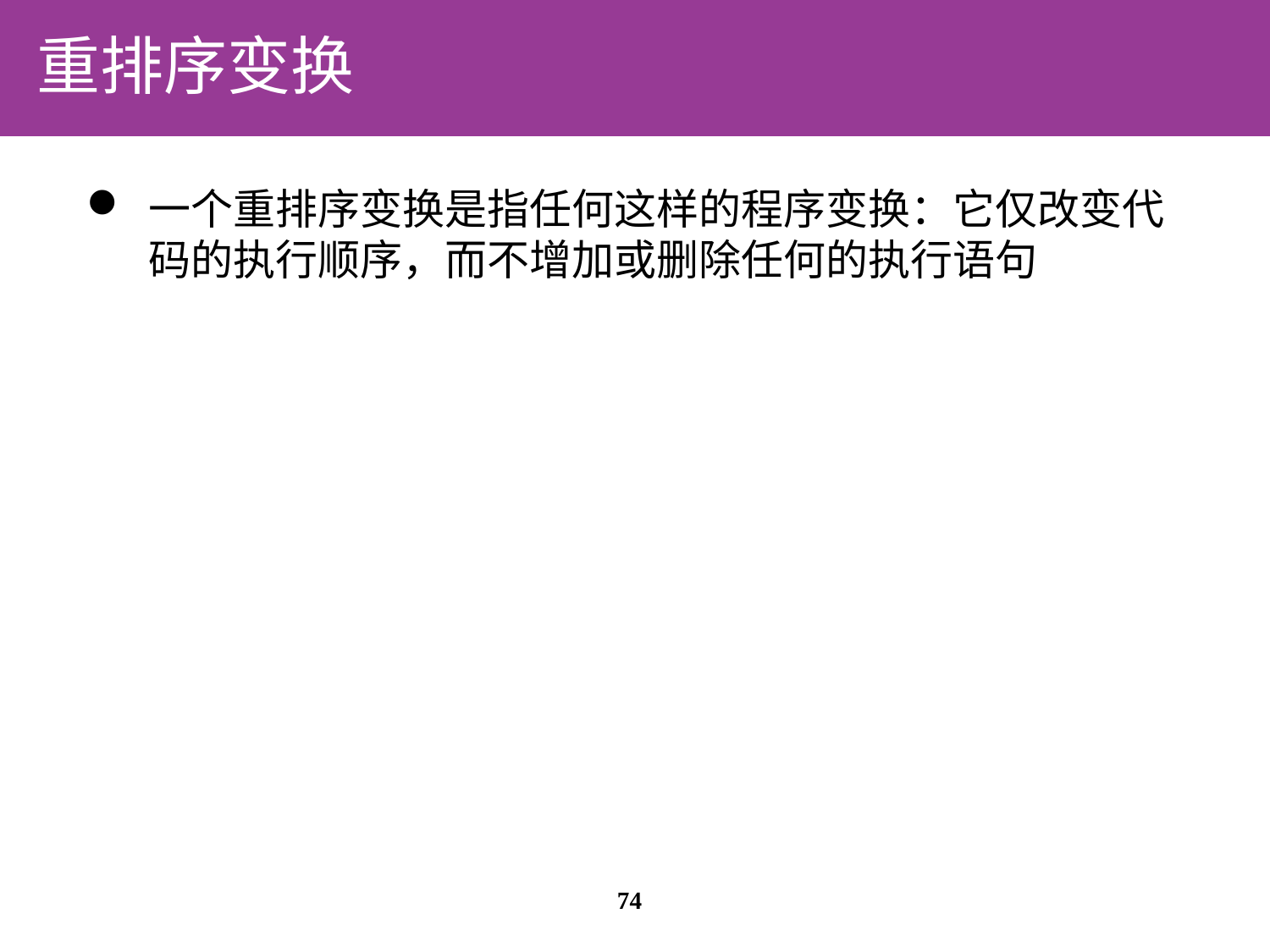

# 重排序变换
一个重排序变换是指任何这样的程序变换：它仅改变代码的执行顺序，而不增加或删除任何的执行语句
74